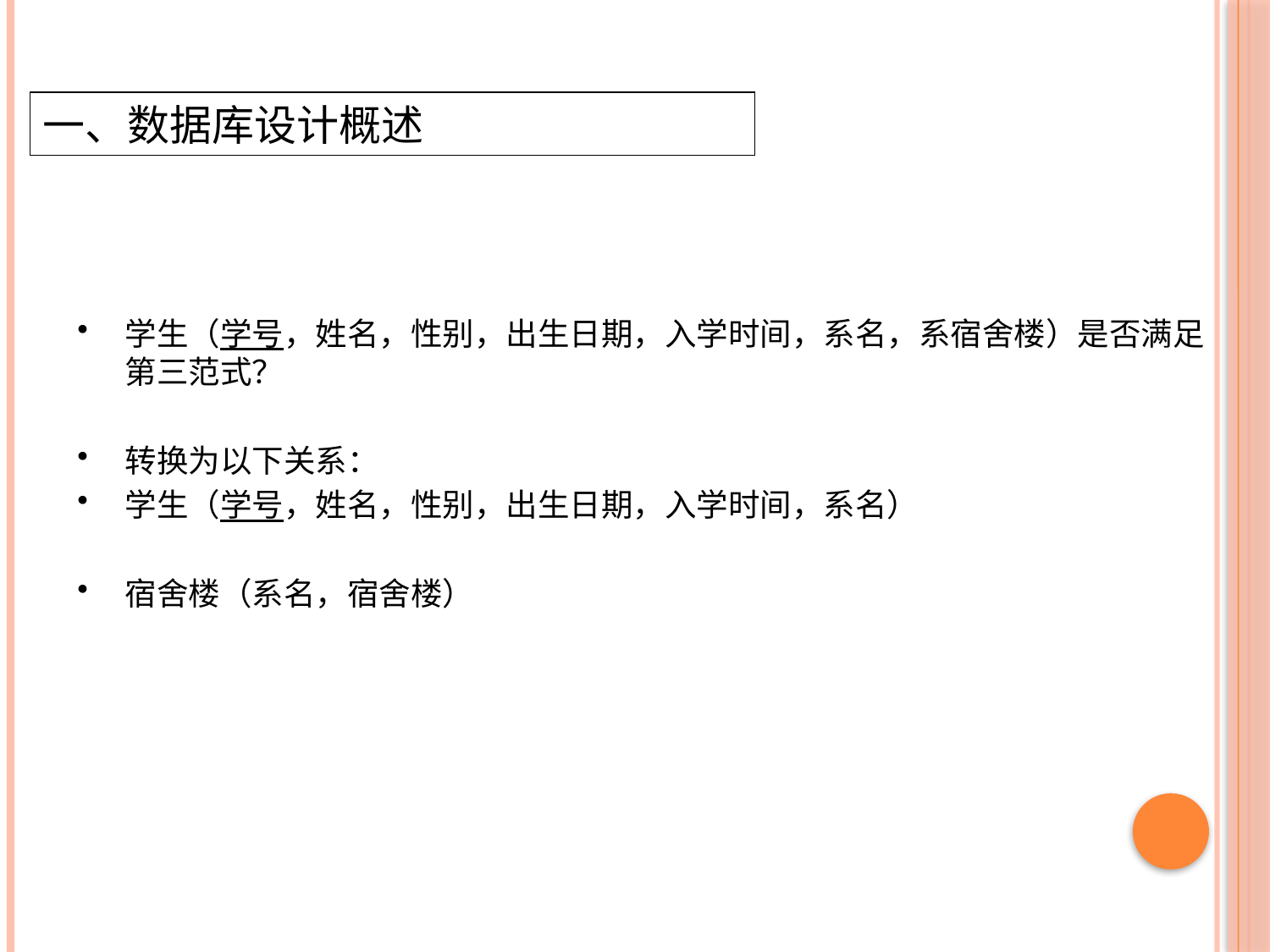

一、数据库设计概述
学生（学号，姓名，性别，出生日期，入学时间，系名，系宿舍楼）是否满足第三范式？

转换为以下关系：
学生（学号，姓名，性别，出生日期，入学时间，系名）

宿舍楼（系名，宿舍楼）